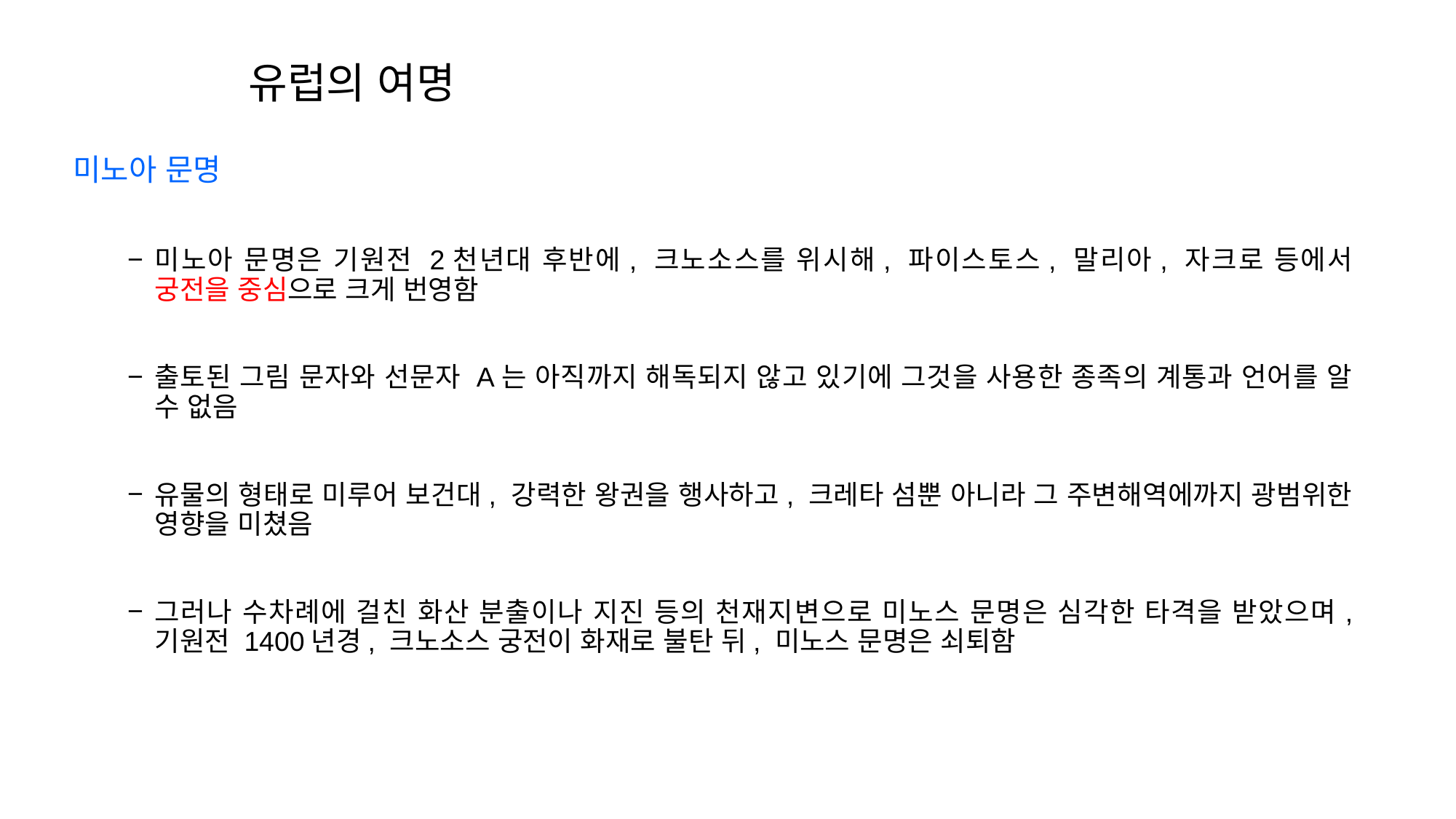

유럽의 여명
미노아 문명

미노아 문명은 기원전 2천년대 후반에, 크노소스를 위시해, 파이스토스, 말리아, 자크로 등에서 궁전을 중심으로 크게 번영함

출토된 그림 문자와 선문자 A는 아직까지 해독되지 않고 있기에 그것을 사용한 종족의 계통과 언어를 알 수 없음

유물의 형태로 미루어 보건대, 강력한 왕권을 행사하고, 크레타 섬뿐 아니라 그 주변해역에까지 광범위한 영향을 미쳤음

그러나 수차례에 걸친 화산 분출이나 지진 등의 천재지변으로 미노스 문명은 심각한 타격을 받았으며, 기원전 1400년경, 크노소스 궁전이 화재로 불탄 뒤, 미노스 문명은 쇠퇴함